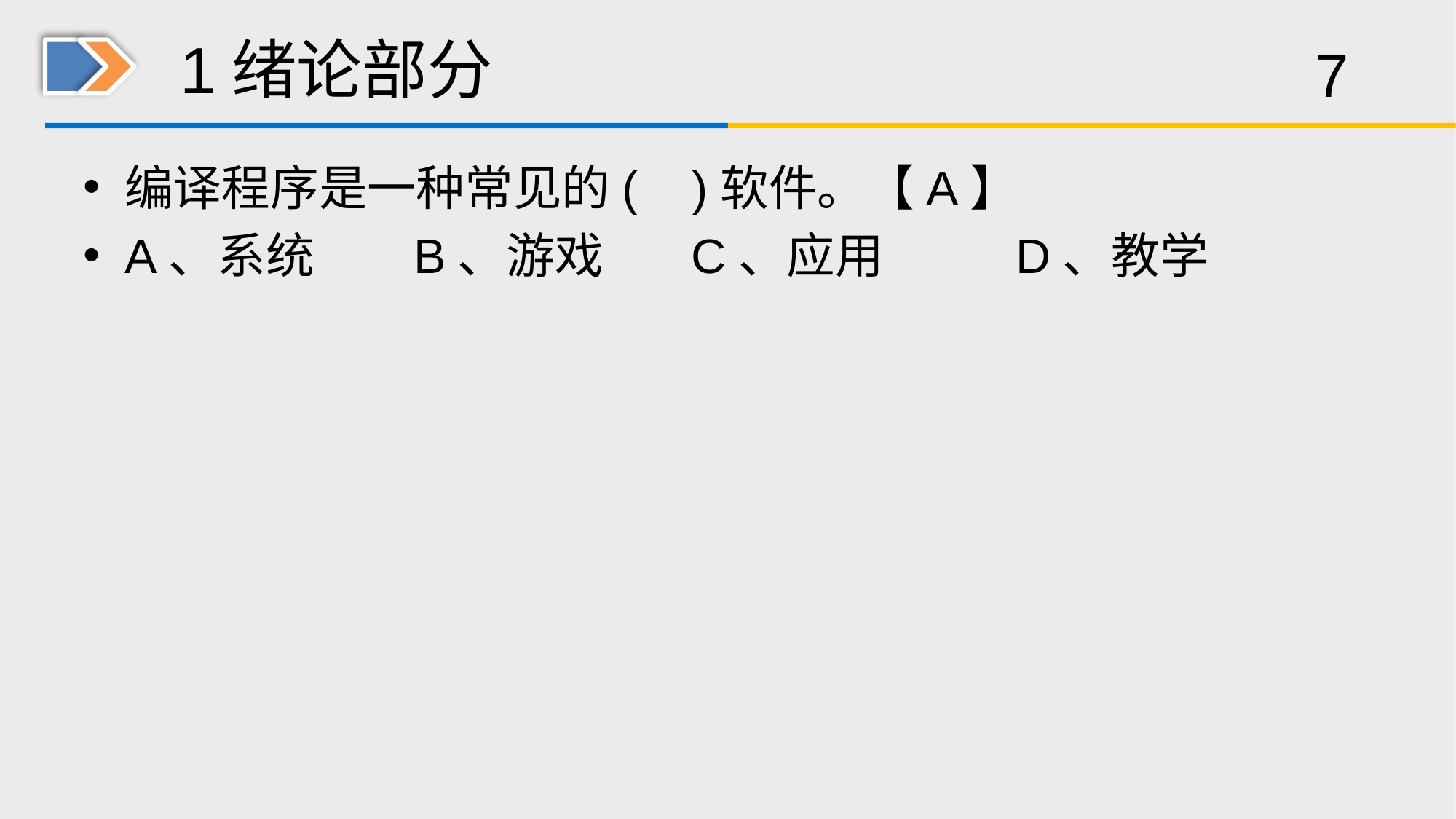

# 1绪论部分
7
编译程序是一种常见的(    )软件。【A】
A、系统        B、游戏       C、应用           D、教学